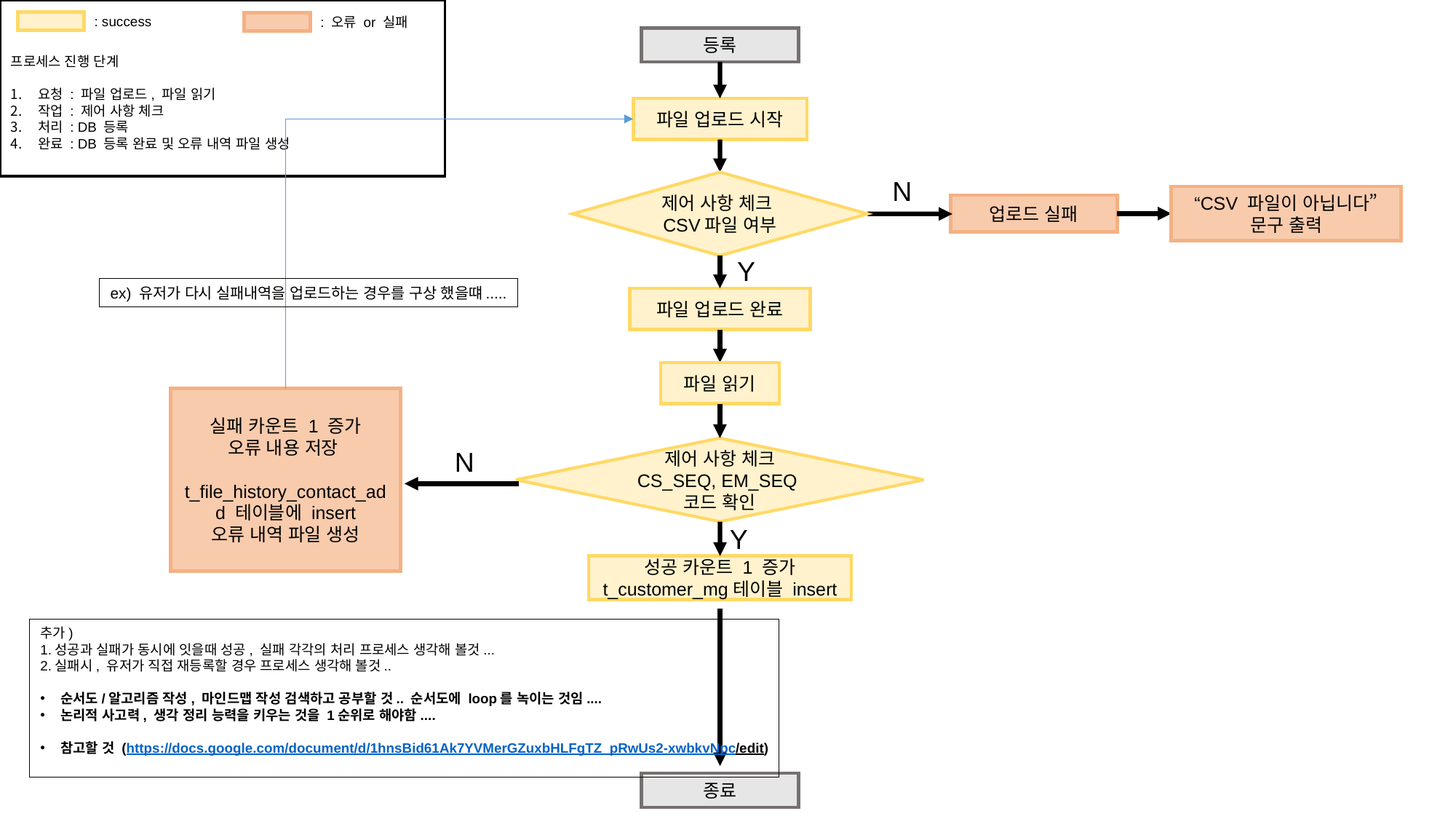

: success
 : 오류 or 실패

등록
프로세스 진행 단계

요청 : 파일 업로드, 파일 읽기
작업 : 제어 사항 체크
처리 : DB 등록
완료 : DB 등록 완료 및 오류 내역 파일 생성

파일 업로드 시작
N
제어 사항 체크
CSV파일 여부
“CSV 파일이 아닙니다” 문구 출력
업로드 실패
Y
ex) 유저가 다시 실패내역을 업로드하는 경우를 구상 했을떄.....
파일 업로드 완료
파일 읽기
실패 카운트 1 증가
오류 내용 저장

t_file_history_contact_add 테이블에 insert
오류 내역 파일 생성
제어 사항 체크
CS_SEQ, EM_SEQ
코드 확인
N
Y
성공 카운트 1 증가
t_customer_mg테이블 insert
추가)
1.성공과 실패가 동시에 잇을때 성공, 실패 각각의 처리 프로세스 생각해 볼것...
2.실패시, 유저가 직접 재등록할 경우 프로세스 생각해 볼것..

순서도/알고리즘 작성, 마인드맵 작성 검색하고 공부할 것.. 순서도에 loop를 녹이는 것임....
논리적 사고력, 생각 정리 능력을 키우는 것을 1순위로 해야함....

참고할 것 (https://docs.google.com/document/d/1hnsBid61Ak7YVMerGZuxbHLFgTZ_pRwUs2-xwbkvNpc/edit)

종료